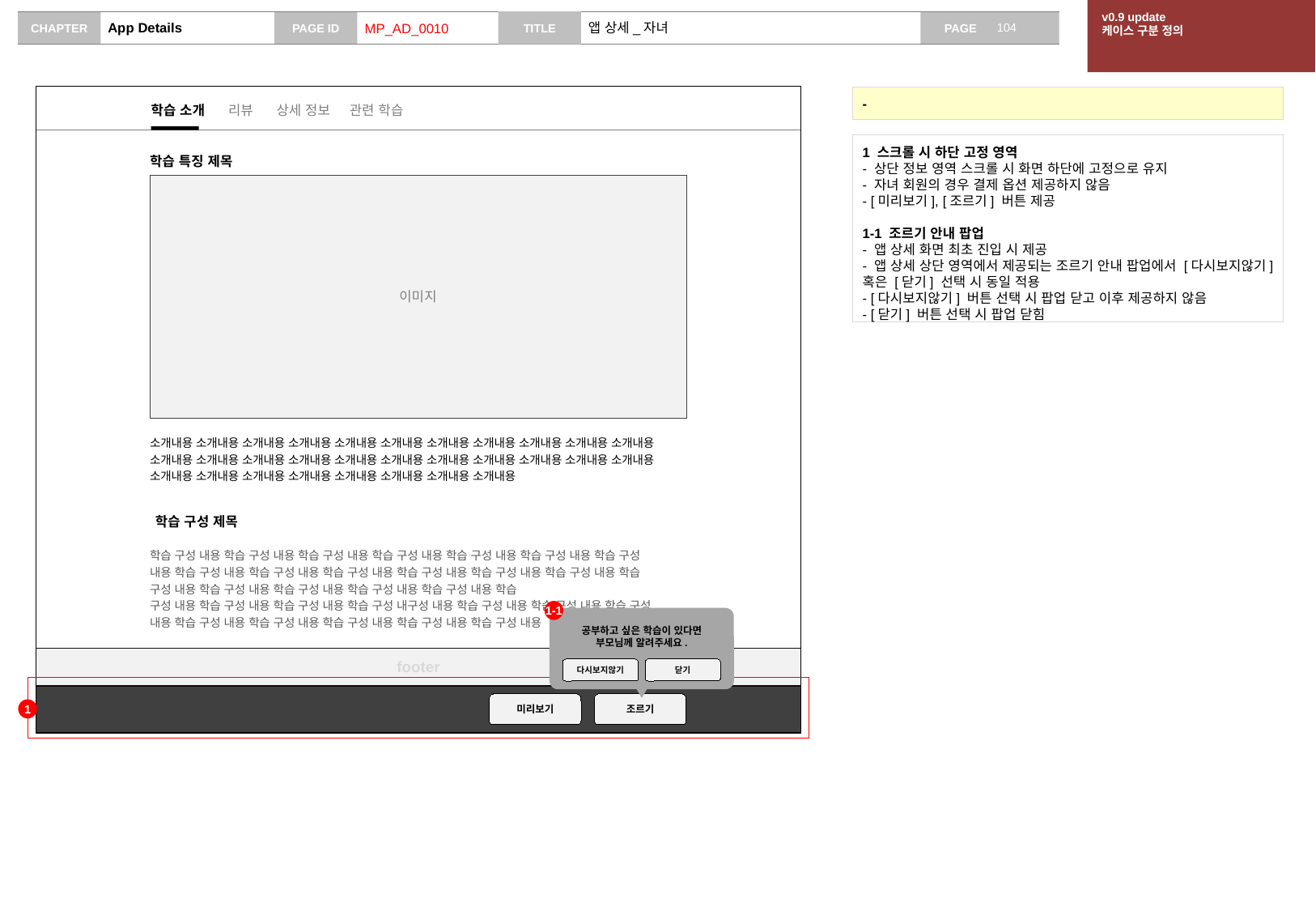

v0.9 update
케이스 구분 정의

# App Details
MP_AD_0010
앱 상세_자녀

-
학습 소개      리뷰      상세 정보     관련 학습

1 스크롤 시 하단 고정 영역
- 상단 정보 영역 스크롤 시 화면 하단에 고정으로 유지
- 자녀 회원의 경우 결제 옵션 제공하지 않음
- [미리보기], [조르기] 버튼 제공

1-1 조르기 안내 팝업
- 앱 상세 화면 최초 진입 시 제공
- 앱 상세 상단 영역에서 제공되는 조르기 안내 팝업에서 [다시보지않기] 혹은 [닫기] 선택 시 동일 적용
- [다시보지않기] 버튼 선택 시 팝업 닫고 이후 제공하지 않음
- [닫기] 버튼 선택 시 팝업 닫힘
학습 특징 제목
이미지
소개내용 소개내용 소개내용 소개내용 소개내용 소개내용 소개내용 소개내용 소개내용 소개내용 소개내용 소개내용 소개내용 소개내용 소개내용 소개내용 소개내용 소개내용 소개내용 소개내용 소개내용 소개내용 소개내용 소개내용 소개내용 소개내용 소개내용 소개내용 소개내용 소개내용
학습 구성 제목
학습 구성 내용 학습 구성 내용 학습 구성 내용 학습 구성 내용 학습 구성 내용 학습 구성 내용 학습 구성 내용 학습 구성 내용 학습 구성 내용 학습 구성 내용 학습 구성 내용 학습 구성 내용 학습 구성 내용 학습 구성 내용 학습 구성 내용 학습 구성 내용 학습 구성 내용 학습 구성 내용 학습
구성 내용 학습 구성 내용 학습 구성 내용 학습 구성 내구성 내용 학습 구성 내용 학습 구성 내용 학습 구성 내용 학습 구성 내용 학습 구성 내용 학습 구성 내용 학습 구성 내용 학습 구성 내용
1-1
공부하고 싶은 학습이 있다면
부모님께 알려주세요.

다시보지않기
닫기

footer

미리보기
조르기
1